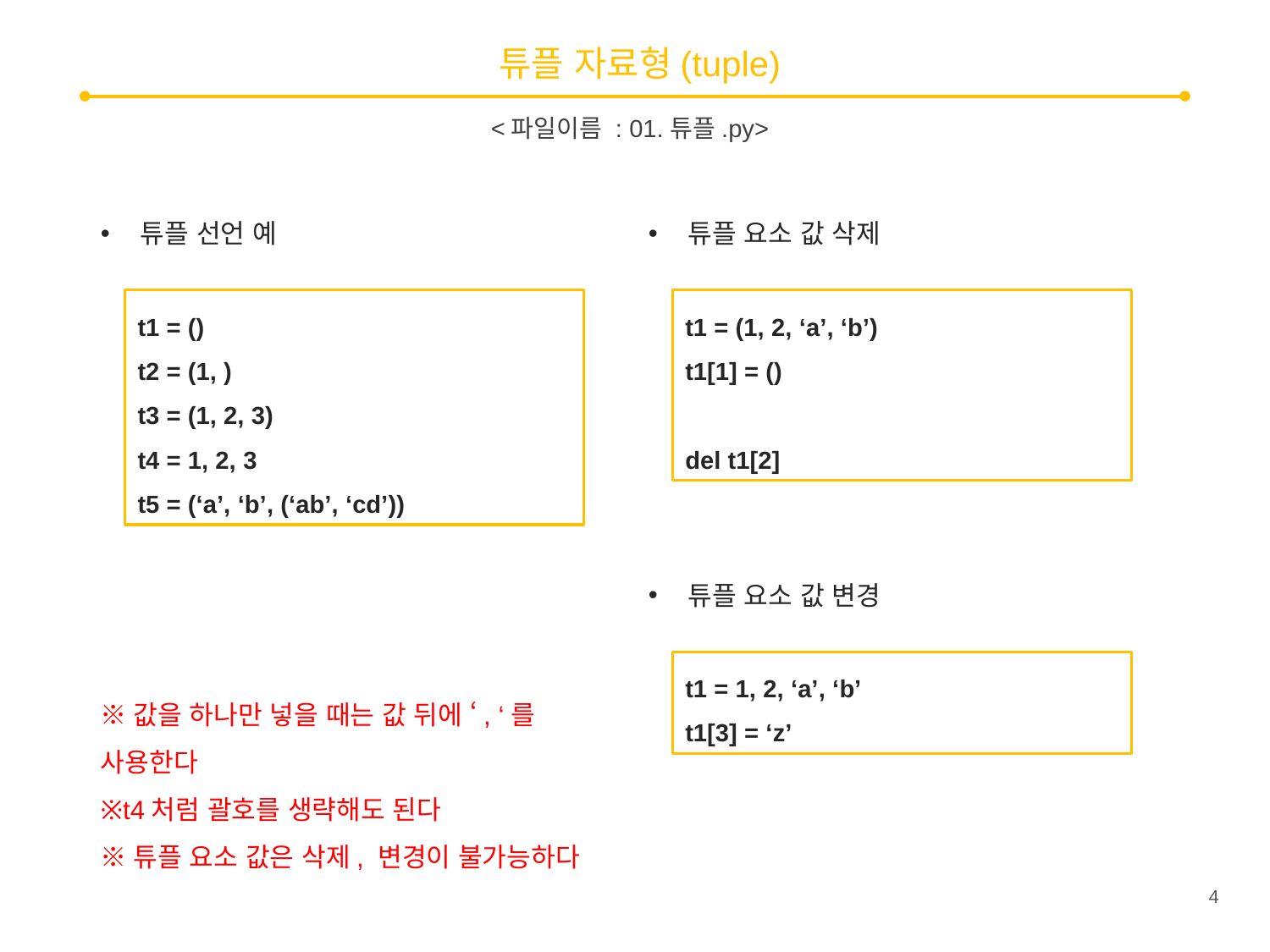

# 튜플 자료형(tuple)
<파일이름 : 01.튜플.py>
튜플 선언 예
튜플 요소 값 삭제
t1 = (1, 2, ‘a’, ‘b’)
t1[1] = ()

del t1[2]
t1 = ()
t2 = (1, )
t3 = (1, 2, 3)
t4 = 1, 2, 3
t5 = (‘a’, ‘b’, (‘ab’, ‘cd’))
튜플 요소 값 변경
t1 = 1, 2, ‘a’, ‘b’
t1[3] = ‘z’
※값을 하나만 넣을 때는 값 뒤에 ‘, ‘를 사용한다
※t4처럼 괄호를 생략해도 된다
※튜플 요소 값은 삭제, 변경이 불가능하다